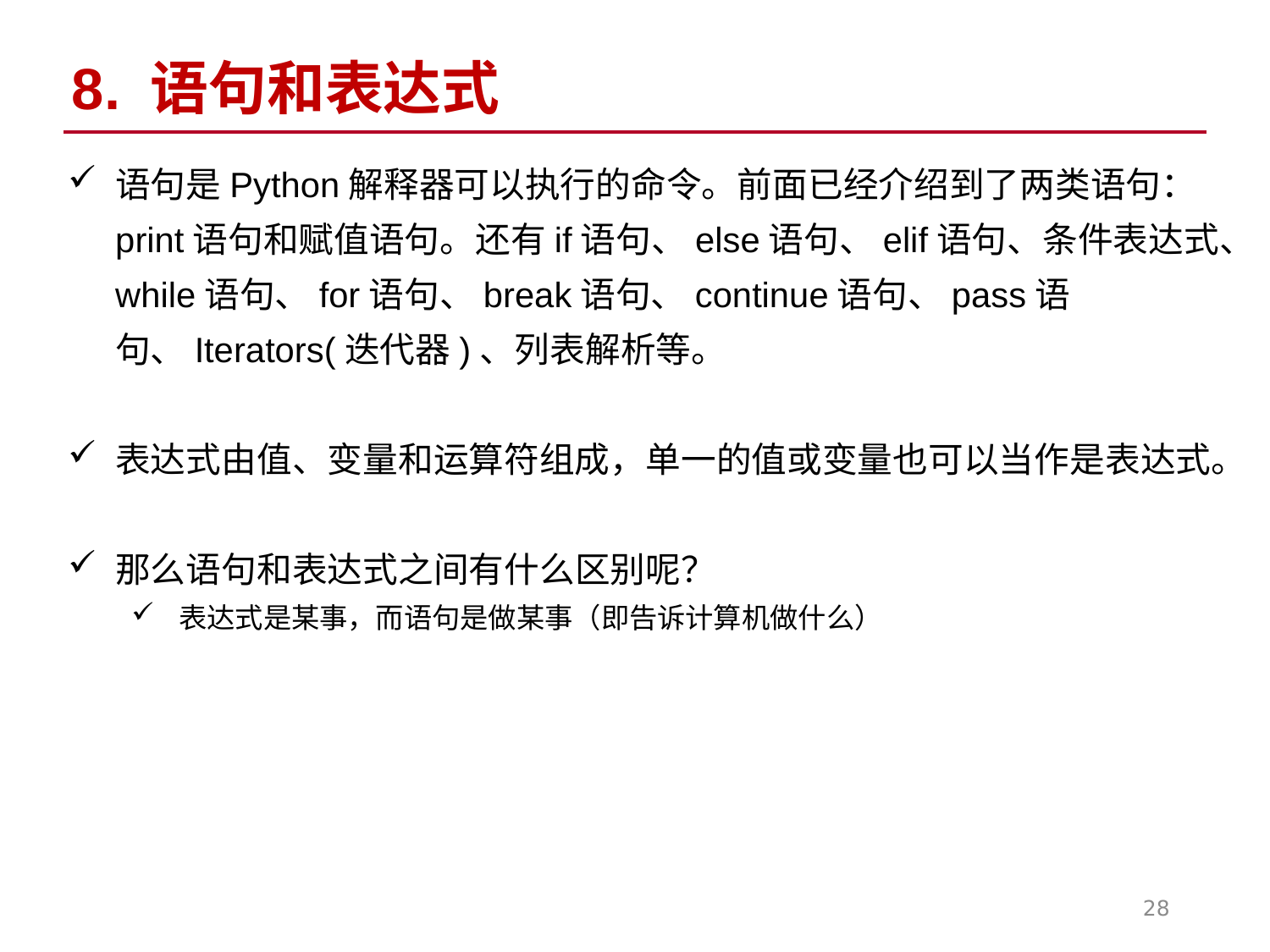

8. 语句和表达式
语句是Python解释器可以执行的命令。前面已经介绍到了两类语句：print语句和赋值语句。还有if语句、else语句、elif语句、条件表达式、while语句、for语句、break语句、continue语句、pass语句、Iterators(迭代器)、列表解析等。

表达式由值、变量和运算符组成，单一的值或变量也可以当作是表达式。

那么语句和表达式之间有什么区别呢？
表达式是某事，而语句是做某事（即告诉计算机做什么）
28